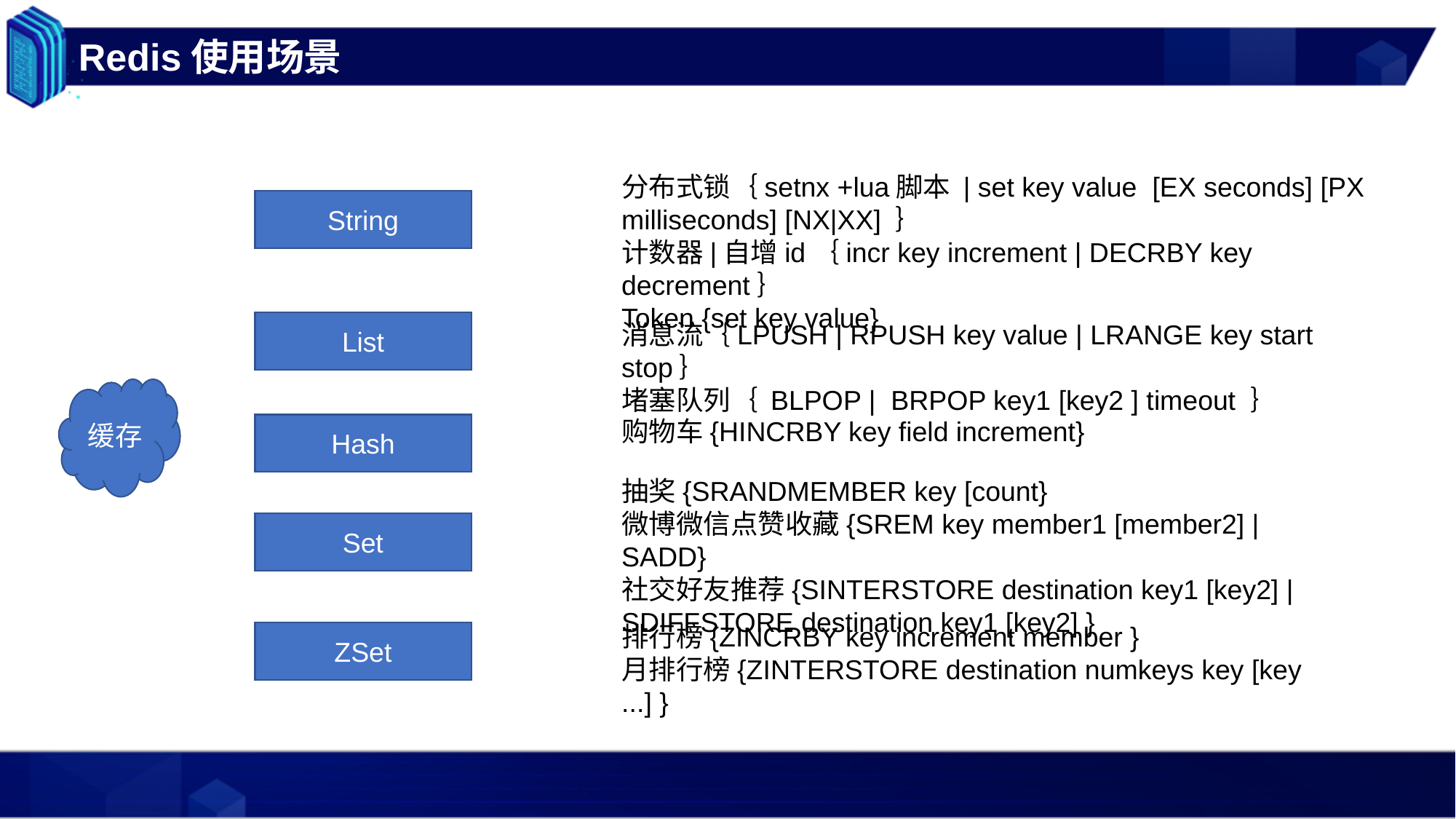

Redis使用场景
分布式锁｛setnx +lua脚本 | set key value  [EX seconds] [PX milliseconds] [NX|XX] ｝
计数器|自增id｛incr key increment | DECRBY key decrement｝
Token {set key value}
String
List
消息流｛LPUSH | RPUSH key value | LRANGE key start stop｝
堵塞队列｛ BLPOP |  BRPOP key1 [key2 ] timeout ｝
缓存
购物车{HINCRBY key field increment}
Hash
抽奖{SRANDMEMBER key [count}
微博微信点赞收藏{SREM key member1 [member2] | SADD}
社交好友推荐{SINTERSTORE destination key1 [key2] |
SDIFFSTORE destination key1 [key2] }
Set
排行榜{ZINCRBY key increment member }
月排行榜{ZINTERSTORE destination numkeys key [key ...] }
ZSet